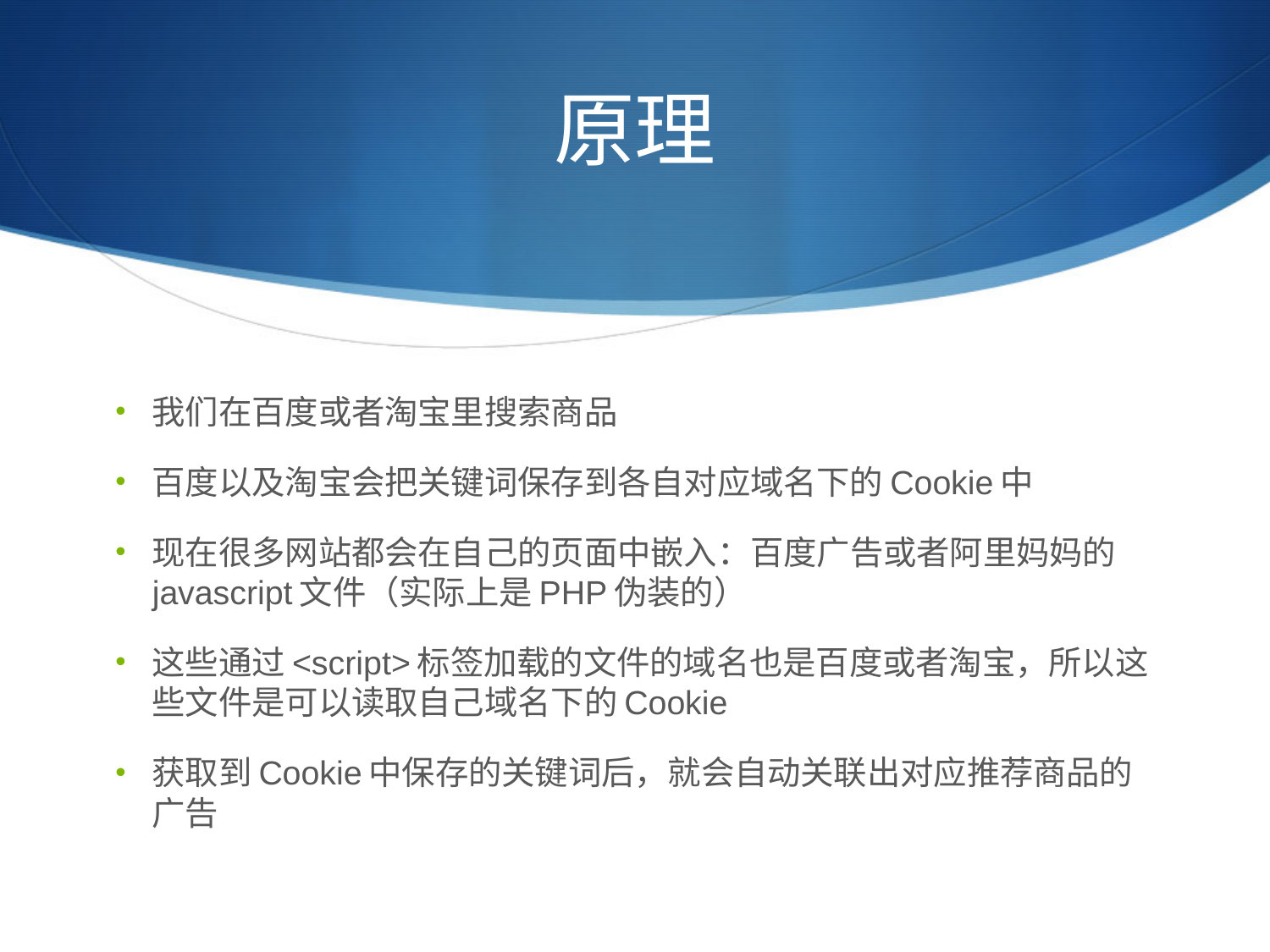

# 原理
我们在百度或者淘宝里搜索商品
百度以及淘宝会把关键词保存到各自对应域名下的Cookie中
现在很多网站都会在自己的页面中嵌入：百度广告或者阿里妈妈的javascript文件（实际上是PHP伪装的）
这些通过<script>标签加载的文件的域名也是百度或者淘宝，所以这些文件是可以读取自己域名下的Cookie
获取到Cookie中保存的关键词后，就会自动关联出对应推荐商品的广告